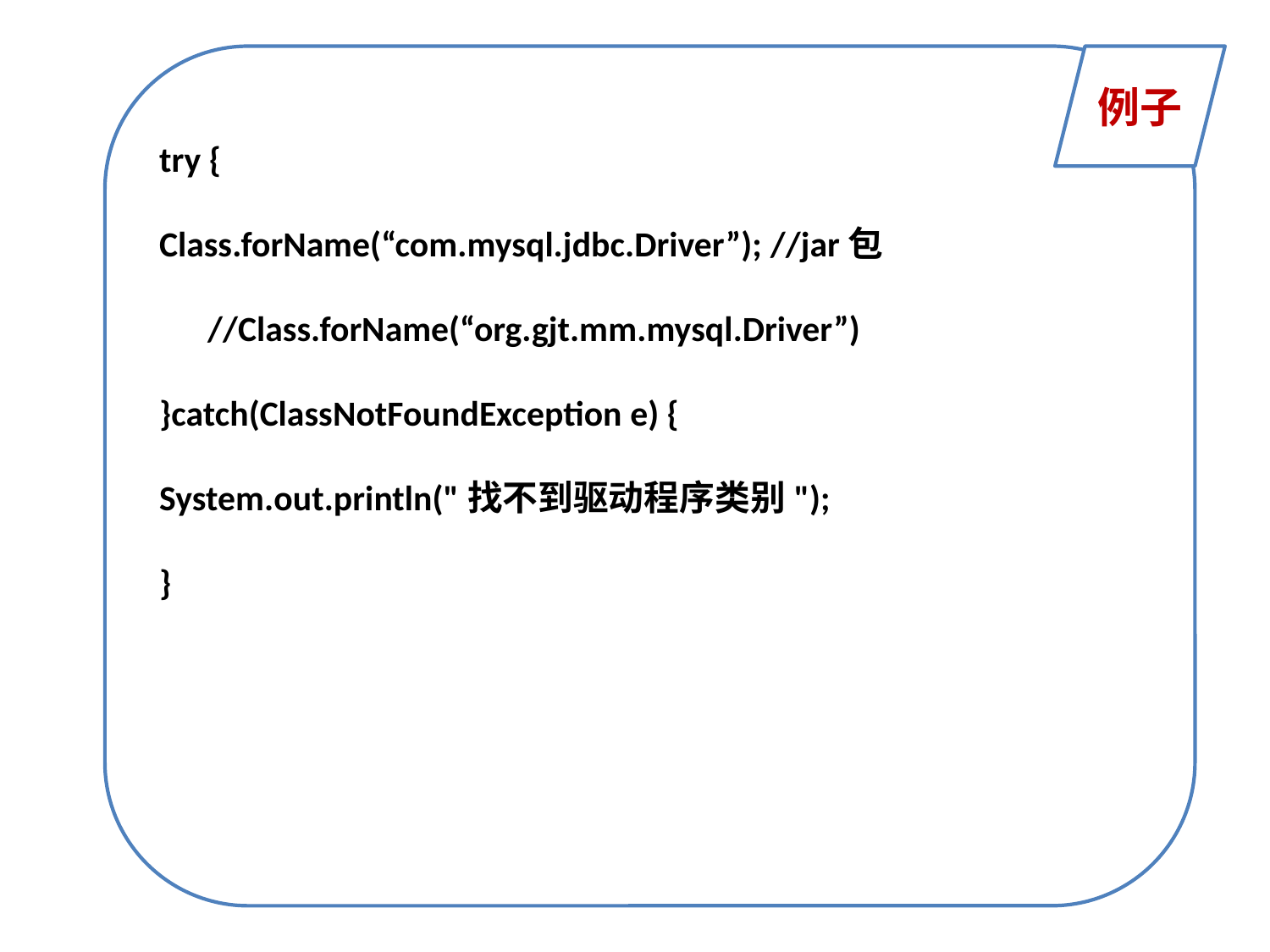

try {
Class.forName(“com.mysql.jdbc.Driver”); //jar包
      //Class.forName(“org.gjt.mm.mysql.Driver”)
}catch(ClassNotFoundException e) {
System.out.println("找不到驱动程序类别");
}
例子